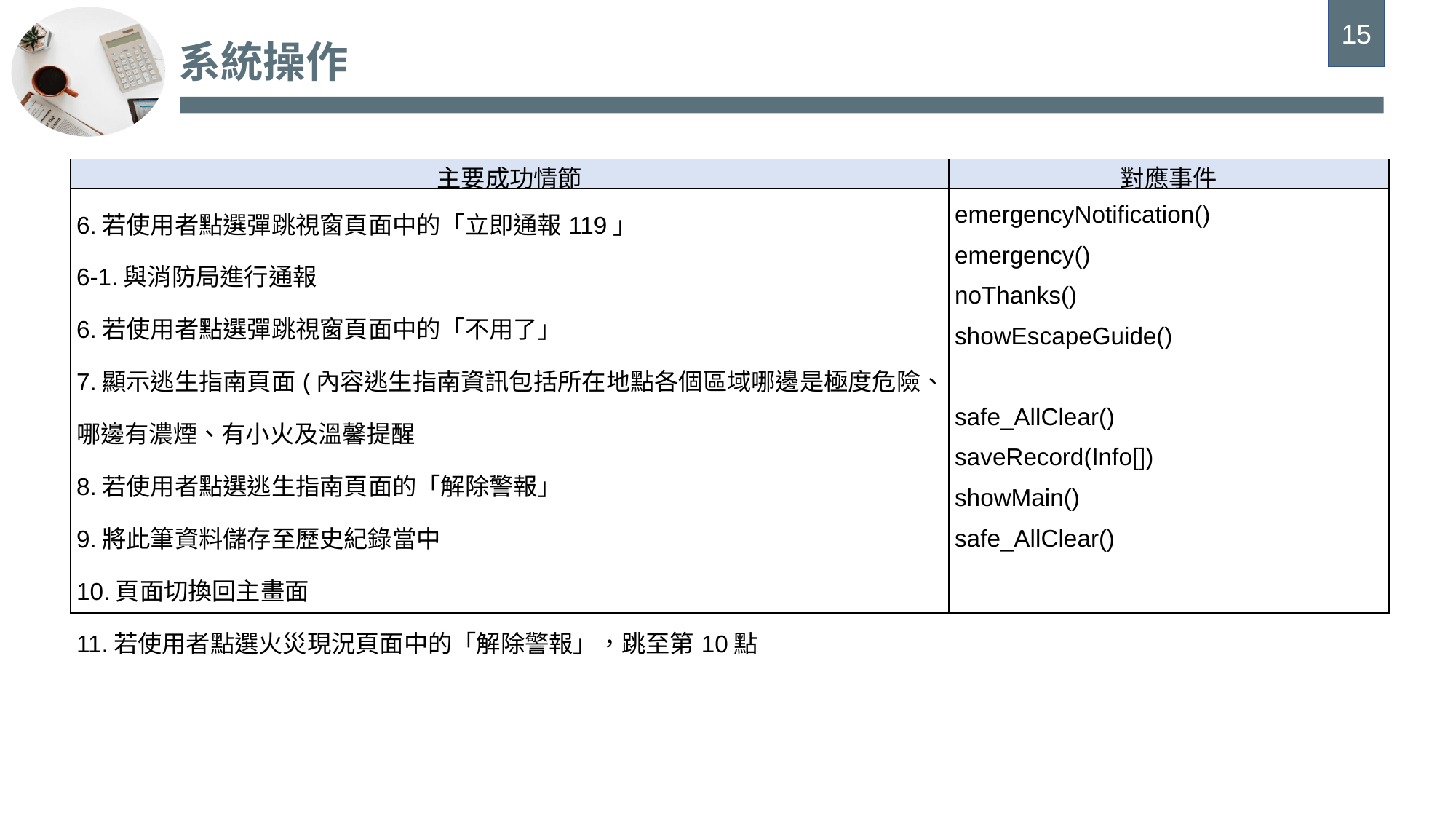

15

系統操作

| 主要成功情節 | 對應事件 |
| --- | --- |
| 6.若使用者點選彈跳視窗頁面中的「立即通報119」 6-1.與消防局進行通報 6.若使用者點選彈跳視窗頁面中的「不用了」 7.顯示逃生指南頁面(內容逃生指南資訊包括所在地點各個區域哪邊是極度危險、哪邊有濃煙、有小火及溫馨提醒 8.若使用者點選逃生指南頁面的「解除警報」 9.將此筆資料儲存至歷史紀錄當中 10.頁面切換回主畫面 11.若使用者點選火災現況頁面中的「解除警報」，跳至第10點 | emergencyNotification() emergency() noThanks() showEscapeGuide()   safe\_AllClear() saveRecord(Info[]) showMain() safe\_AllClear() |